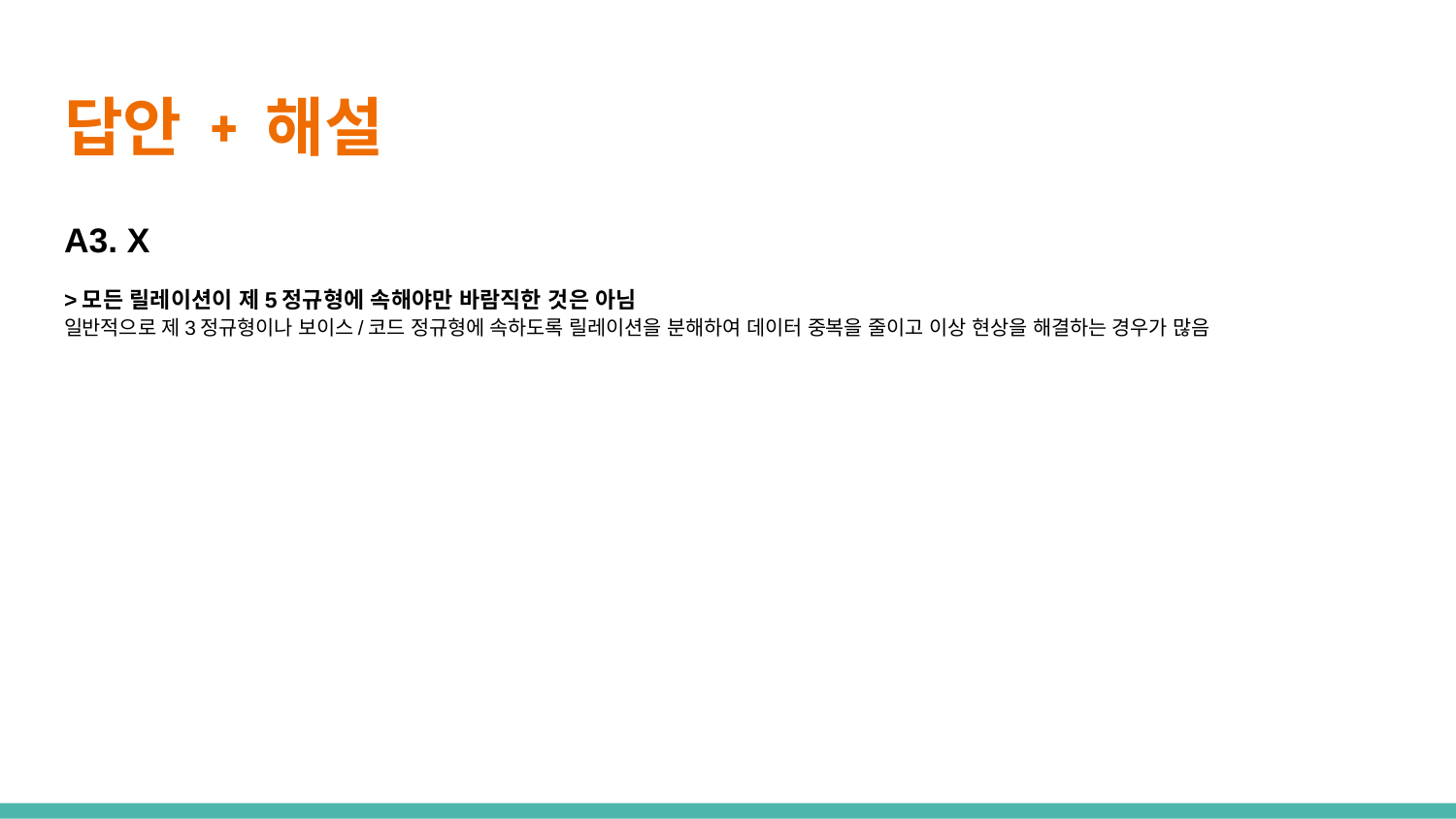

# 답안 + 해설

A3. X
>모든 릴레이션이 제5정규형에 속해야만 바람직한 것은 아님
일반적으로 제3정규형이나 보이스/코드 정규형에 속하도록 릴레이션을 분해하여 데이터 중복을 줄이고 이상 현상을 해결하는 경우가 많음